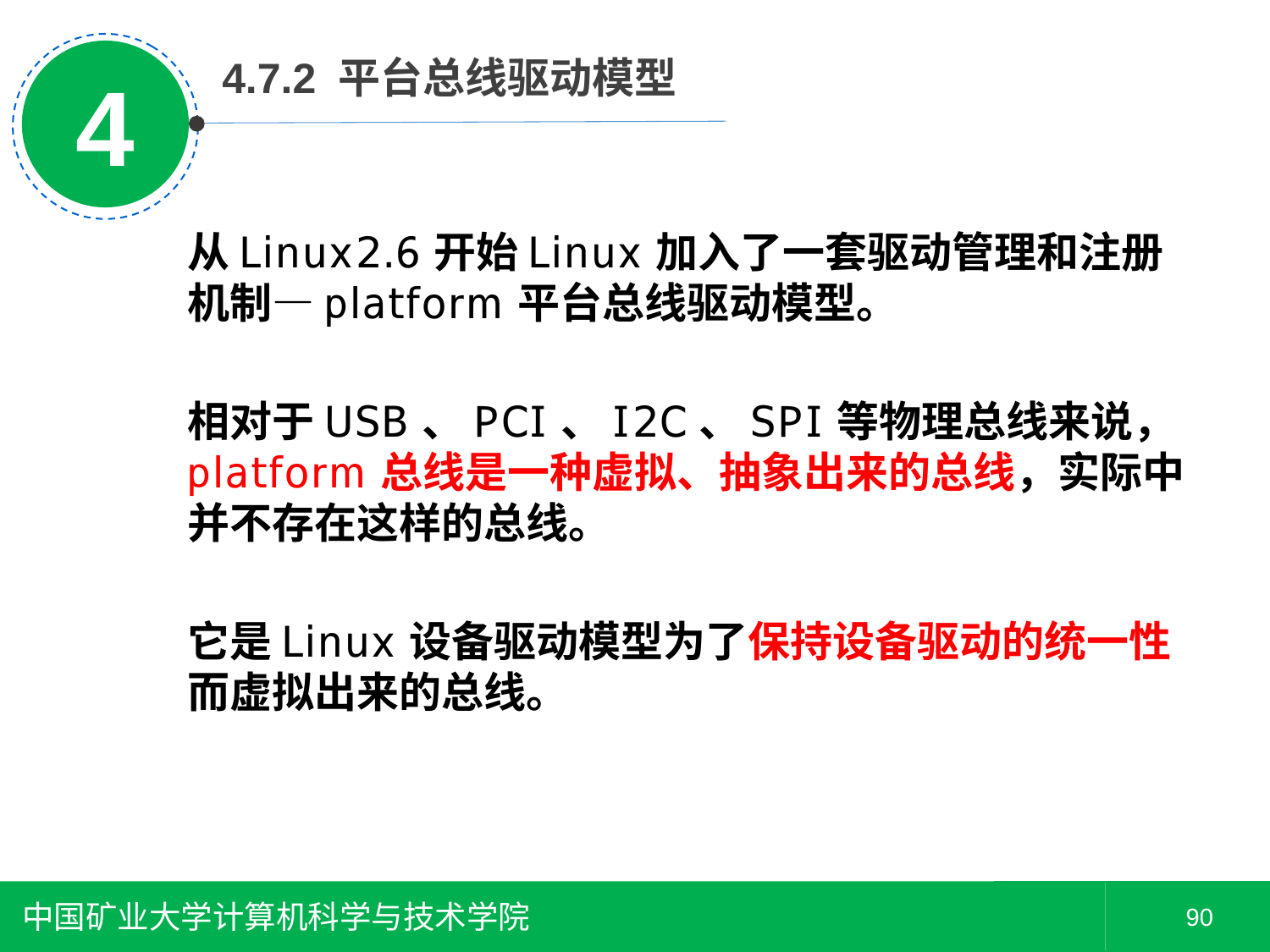

4
  4.7.2 平台总线驱动模型

从Linux2.6开始Linux加入了一套驱动管理和注册机制—platform平台总线驱动模型。

相对于USB、PCI、I2C、SPI等物理总线来说，platform总线是一种虚拟、抽象出来的总线，实际中并不存在这样的总线。

它是Linux设备驱动模型为了保持设备驱动的统一性而虚拟出来的总线。